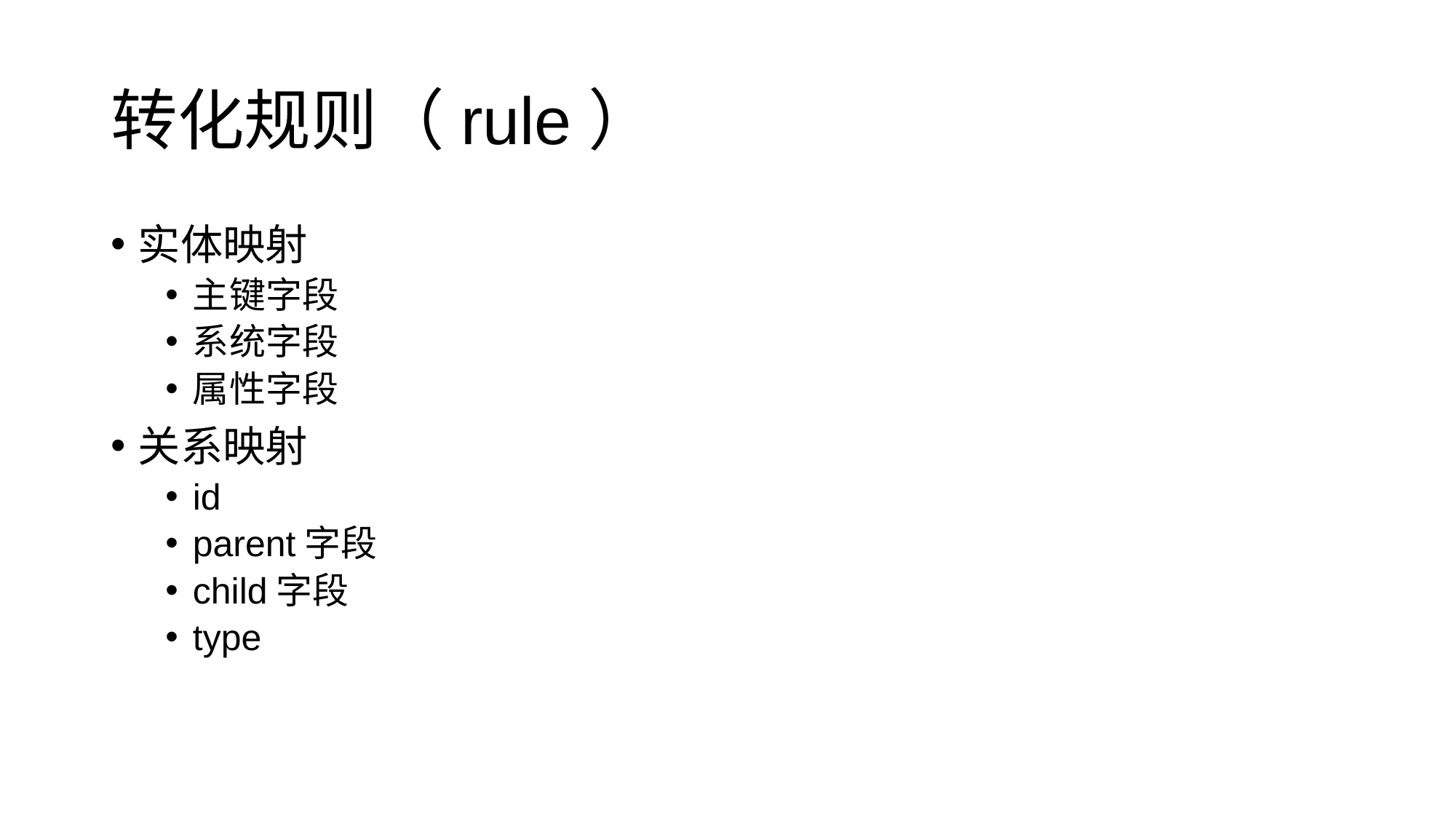

# 转化规则（rule）
实体映射
主键字段
系统字段
属性字段
关系映射
id
parent字段
child字段
type